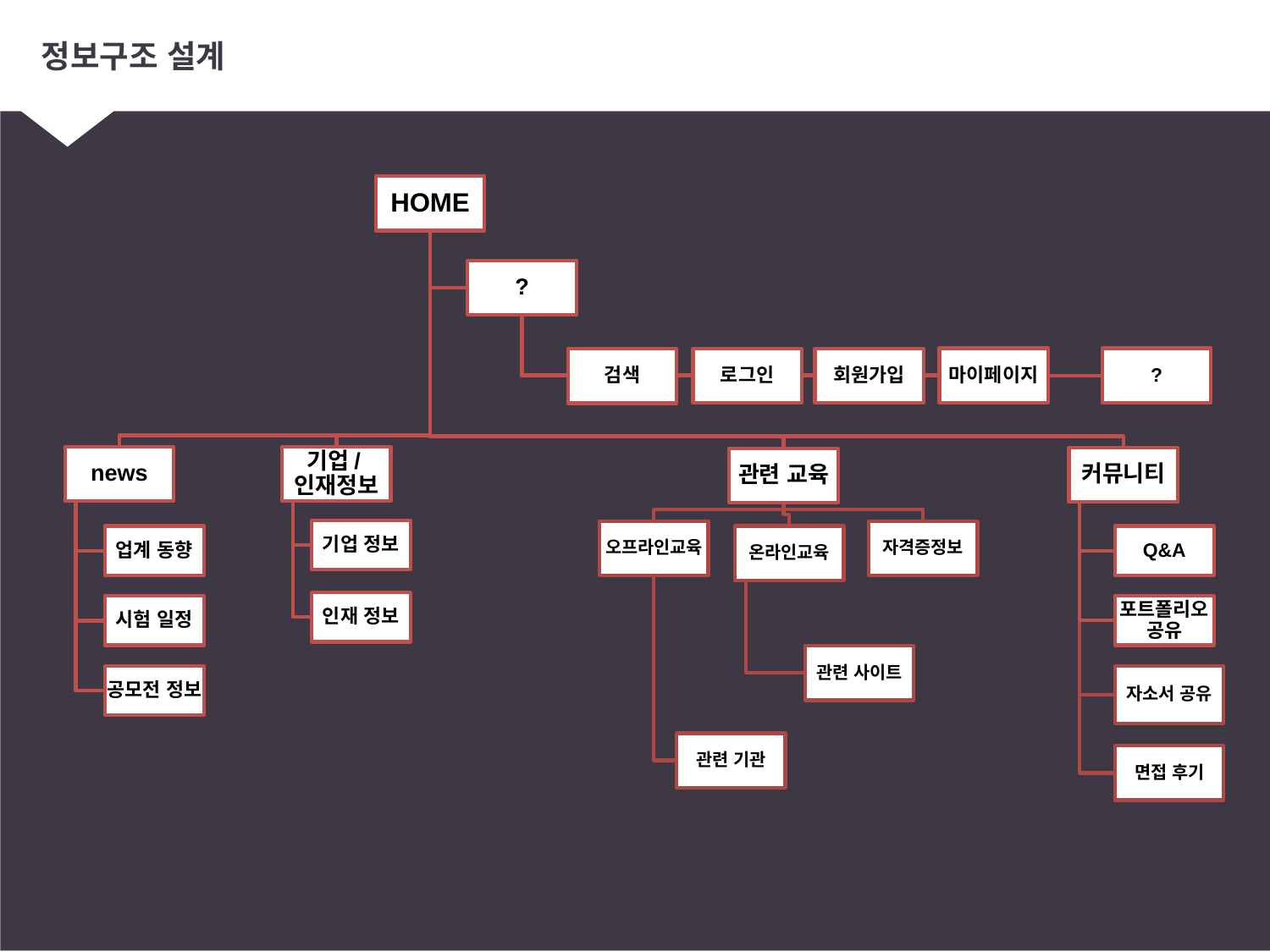

# 정보구조 설계
HOME
news
업계 동향
시험 일정
공모전 정보
기업/인재정보
기업 정보
인재 정보
관련 교육
오프라인교육
관련 기관
온라인교육
관련 사이트
자격증정보
커뮤니티
Q&A
포트폴리오 공유
자소서 공유
면접 후기
?
검색
로그인
회원가입
마이페이지
?